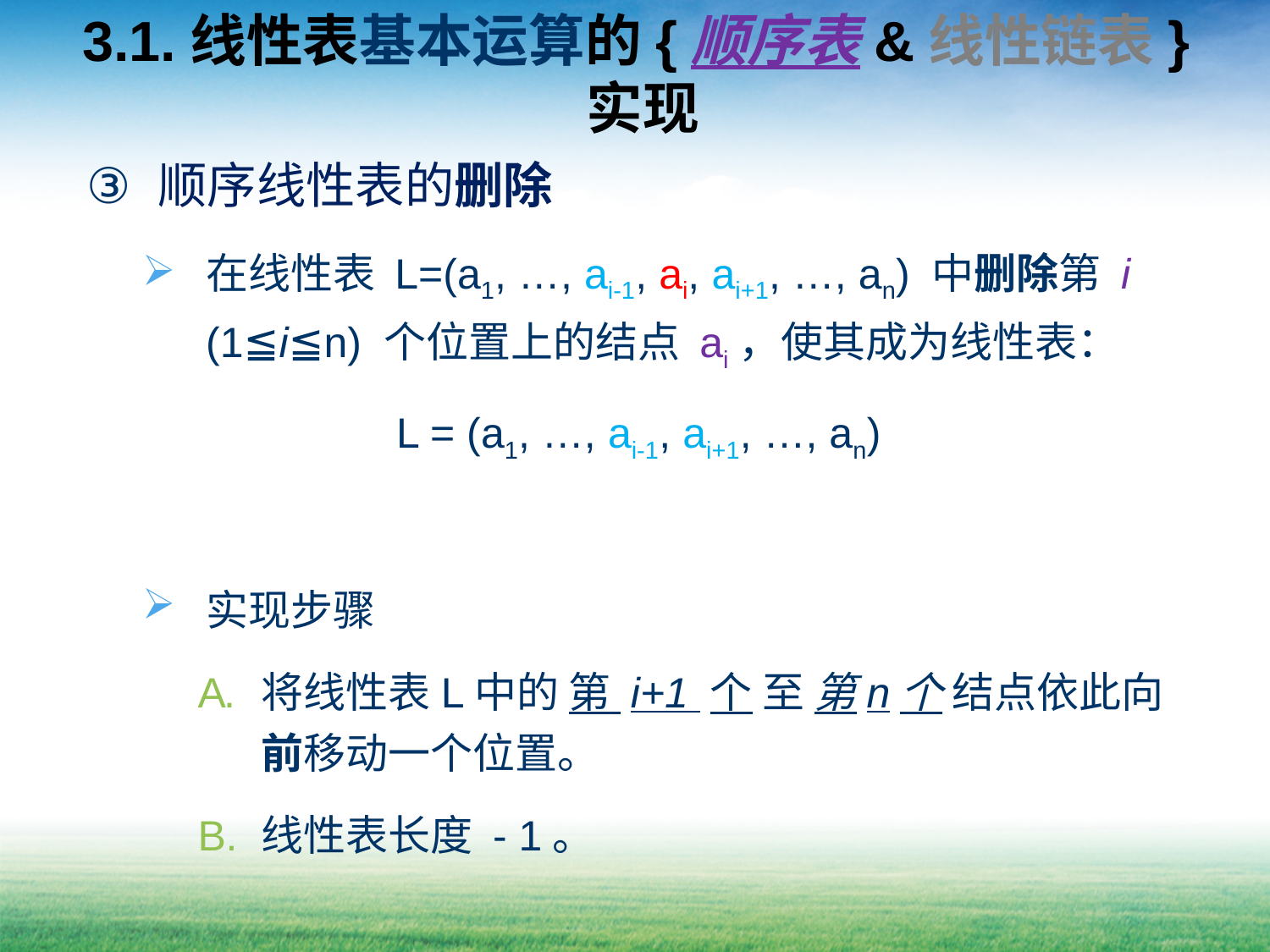

# 3.1.线性表基本运算的{顺序表&线性链表}实现
顺序线性表的删除
在线性表 L=(a1, …, ai-1, ai, ai+1, …, an) 中删除第 i (1≦i≦n) 个位置上的结点 ai，使其成为线性表：
		L = (a1, …, ai-1, ai+1, …, an)

实现步骤
将线性表L中的 第 i+1 个 至 第n个 结点依此向前移动一个位置。
线性表长度 - 1。